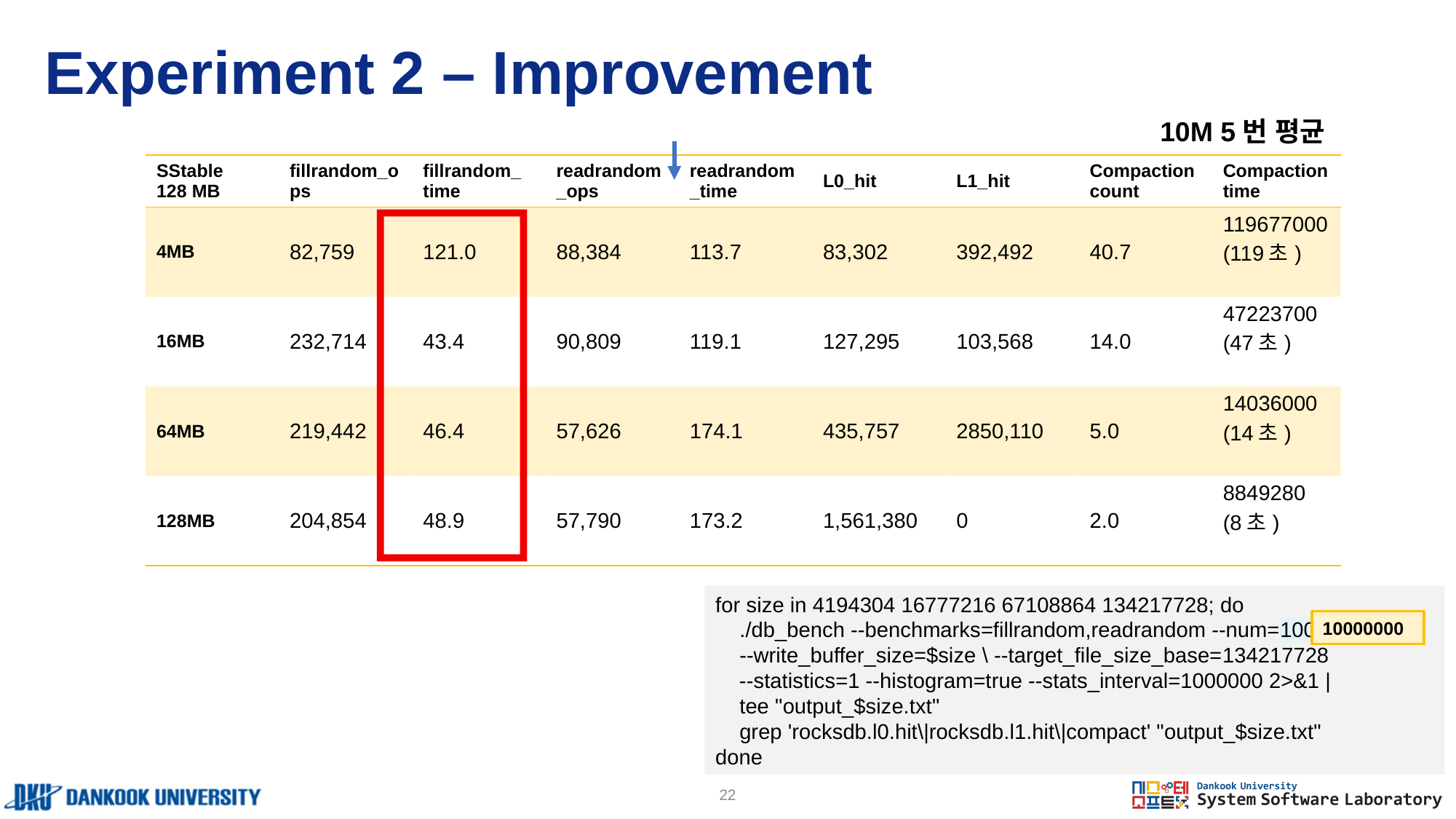

# Experiment 2 – Improvement
10M 5번 평균
| SStable 128 MB | fillrandom\_ops | fillrandom\_ time | readrandom\_ops | readrandom\_time | L0\_hit | L1\_hit | Compaction count | Compaction time |
| --- | --- | --- | --- | --- | --- | --- | --- | --- |
| 4MB | 82,759 | 121.0 | 88,384 | 113.7 | 83,302 | 392,492 | 40.7 | 119677000 (119초) |
| 16MB | 232,714 | 43.4 | 90,809 | 119.1 | 127,295 | 103,568 | 14.0 | 47223700 (47초) |
| 64MB | 219,442 | 46.4 | 57,626 | 174.1 | 435,757 | 2850,110 | 5.0 | 14036000 (14초) |
| 128MB | 204,854 | 48.9 | 57,790 | 173.2 | 1,561,380 | 0 | 2.0 | 8849280 (8초) |

for size in 4194304 16777216 67108864 134217728; do
    ./db_bench --benchmarks=fillrandom,readrandom --num=10000000
    --write_buffer_size=$size \ --target_file_size_base=134217728
    --statistics=1 --histogram=true --stats_interval=1000000 2>&1 |
    tee "output_$size.txt"
    grep 'rocksdb.l0.hit\|rocksdb.l1.hit\|compact' "output_$size.txt"
done
10000000
22